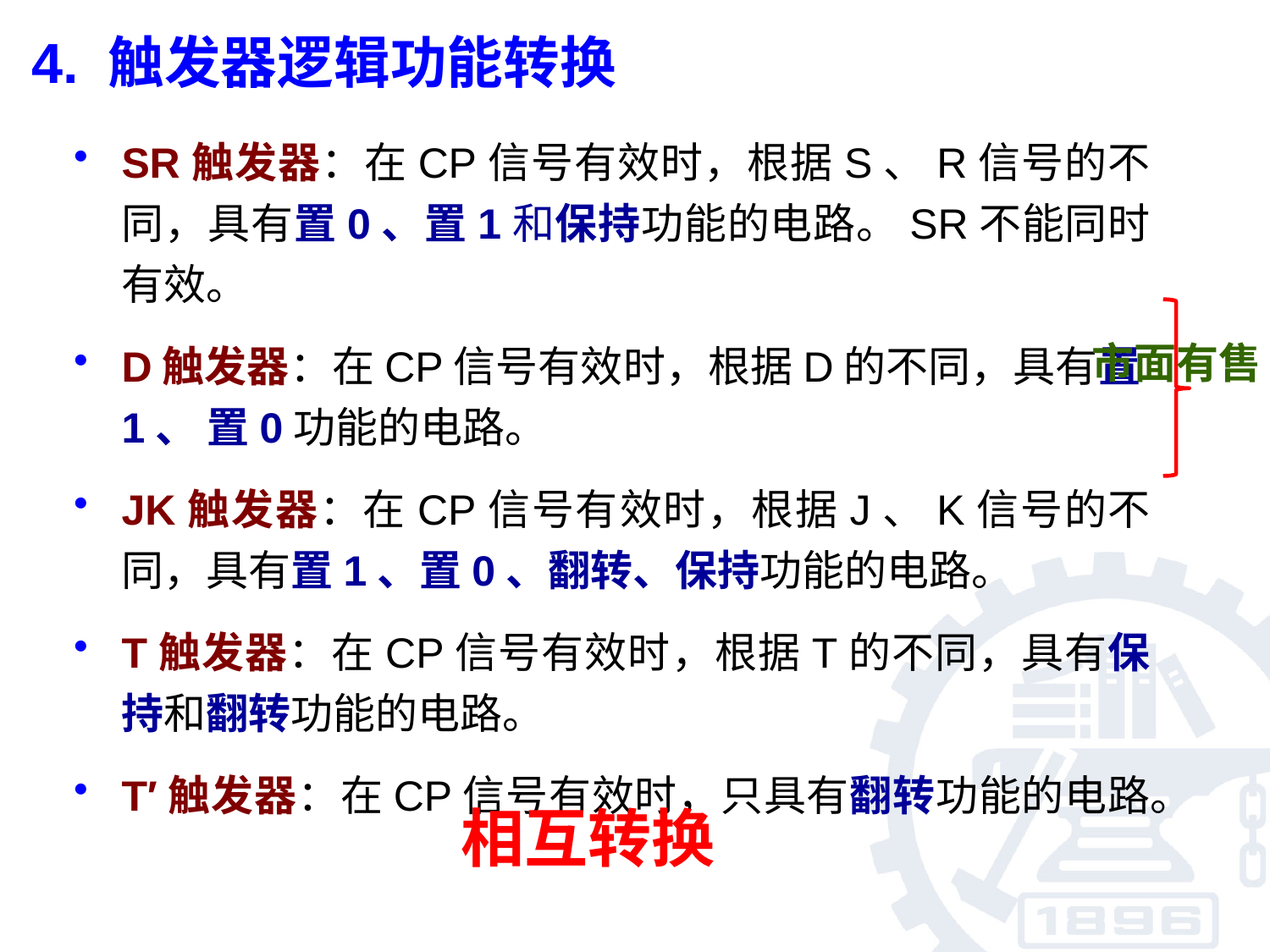

4. 触发器逻辑功能转换
SR触发器：在CP信号有效时，根据S、R信号的不同，具有置0、置1和保持功能的电路。SR不能同时有效。
D触发器：在CP信号有效时，根据D的不同，具有置1、 置0功能的电路。
JK触发器：在CP信号有效时，根据J、K信号的不同，具有置1、置0、翻转、保持功能的电路。
T触发器：在CP信号有效时，根据T的不同，具有保持和翻转功能的电路。
T′触发器：在CP信号有效时，只具有翻转功能的电路。

市面有售
相互转换